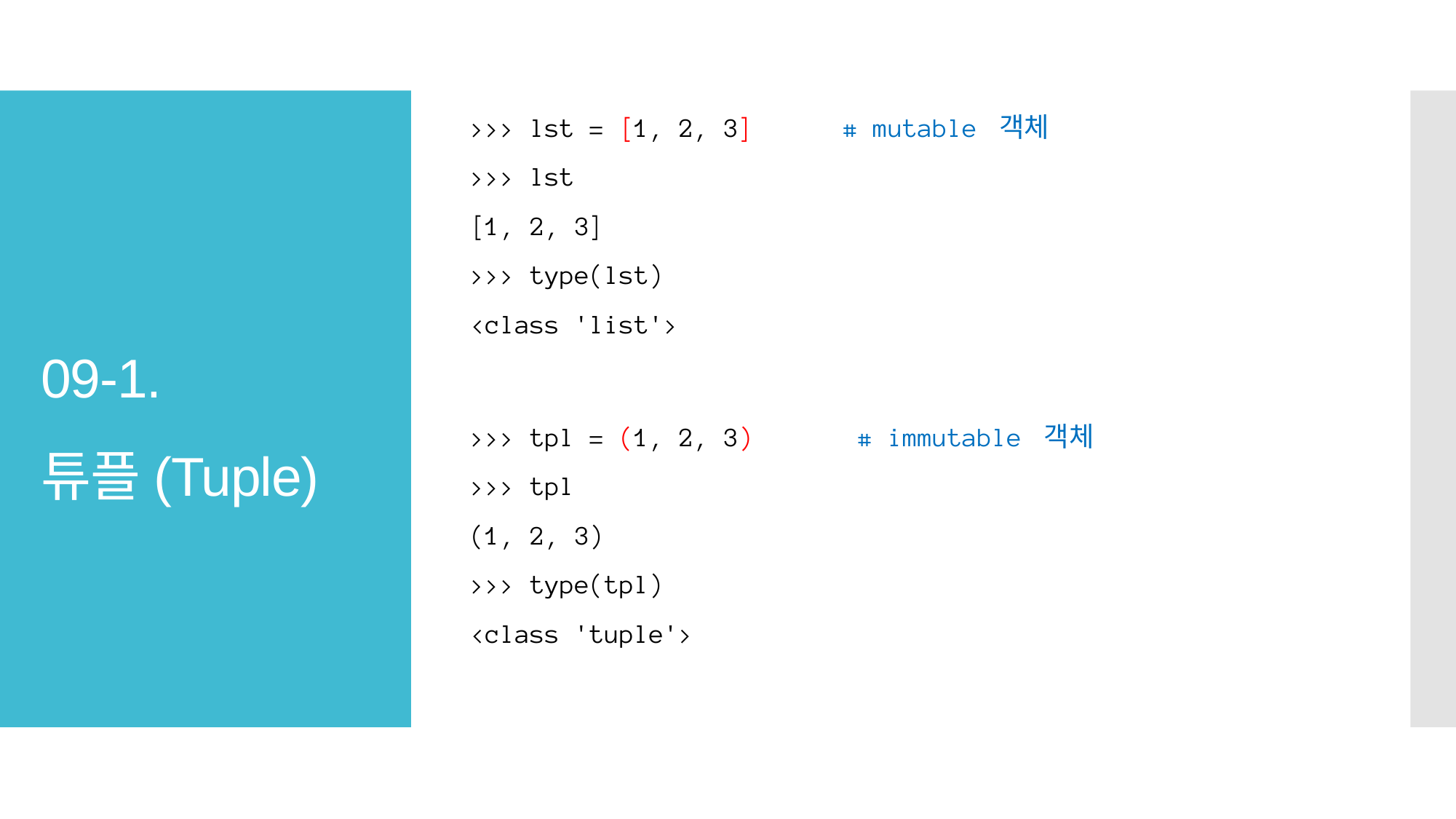

>>> lst = [1, 2, 3]      # mutable 객체
>>> lst
[1, 2, 3]
>>> type(lst)
<class 'list'>
# 09-1. 튜플(Tuple)
>>> tpl = (1, 2, 3)       # immutable 객체
>>> tpl
(1, 2, 3)
>>> type(tpl)
<class 'tuple'>